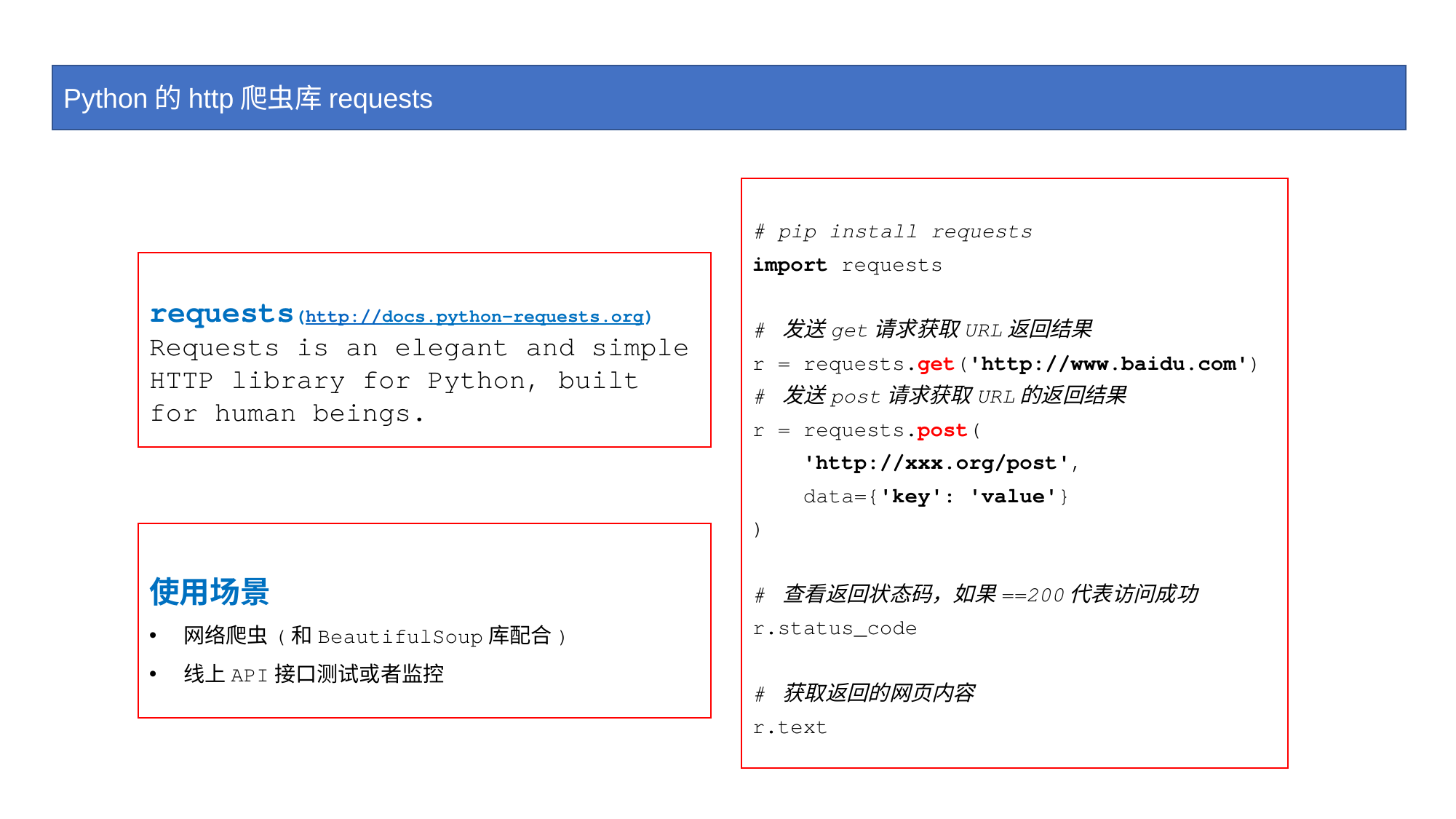

Python的http爬虫库requests
# pip install requests import requests # 发送get请求获取URL返回结果 r = requests.get('http://www.baidu.com') # 发送post请求获取URL的返回结果 r = requests.post( 'http://xxx.org/post', data={'key': 'value'} ) # 查看返回状态码，如果==200代表访问成功 r.status_code # 获取返回的网页内容 r.text
requests(http://docs.python-requests.org)
Requests is an elegant and simple HTTP library for Python, built for human beings.
使用场景
网络爬虫(和BeautifulSoup库配合)
线上API接口测试或者监控